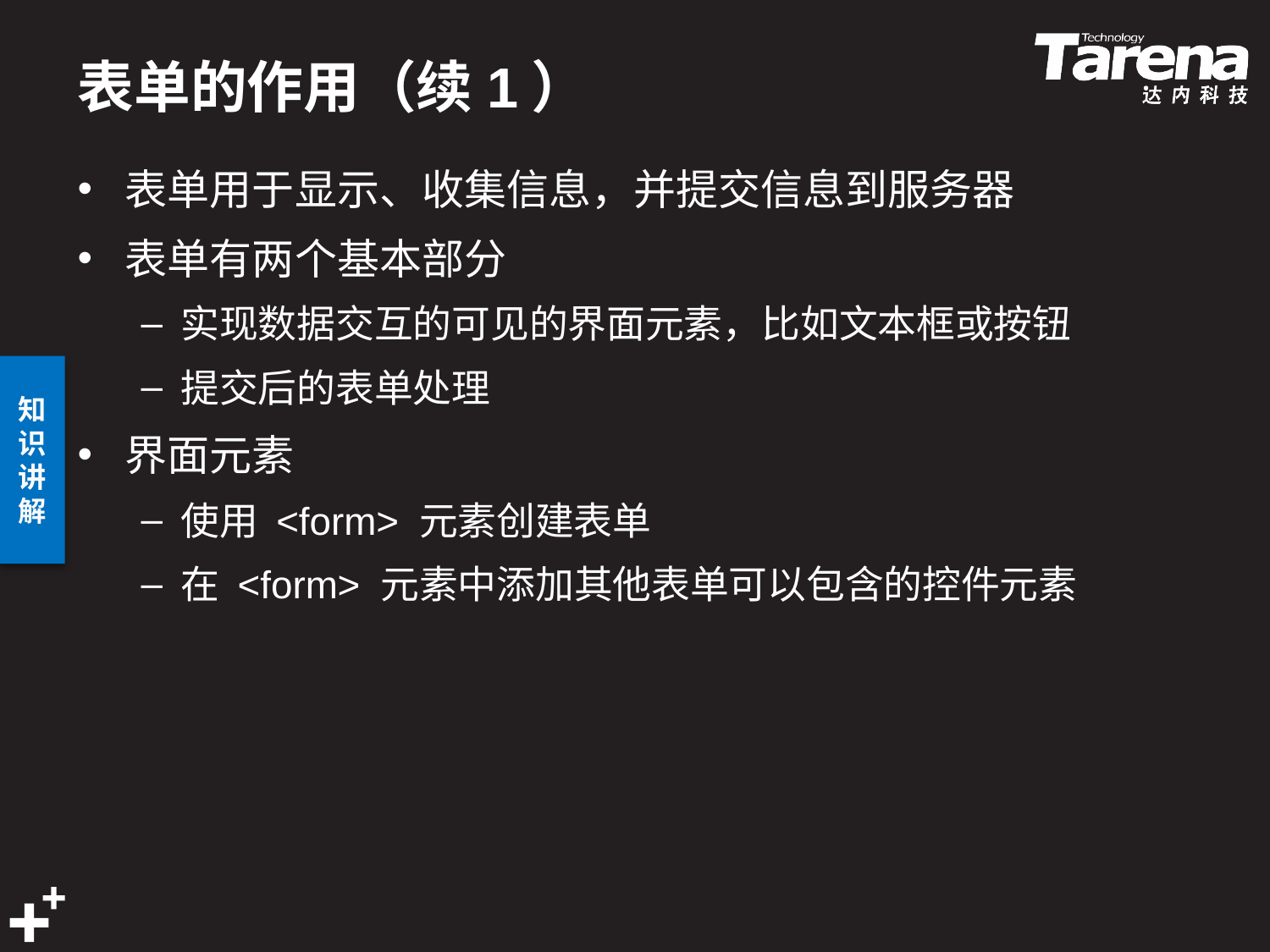

# 表单的作用（续1）
表单用于显示、收集信息，并提交信息到服务器
表单有两个基本部分
实现数据交互的可见的界面元素，比如文本框或按钮
提交后的表单处理
界面元素
使用 <form> 元素创建表单
在 <form> 元素中添加其他表单可以包含的控件元素